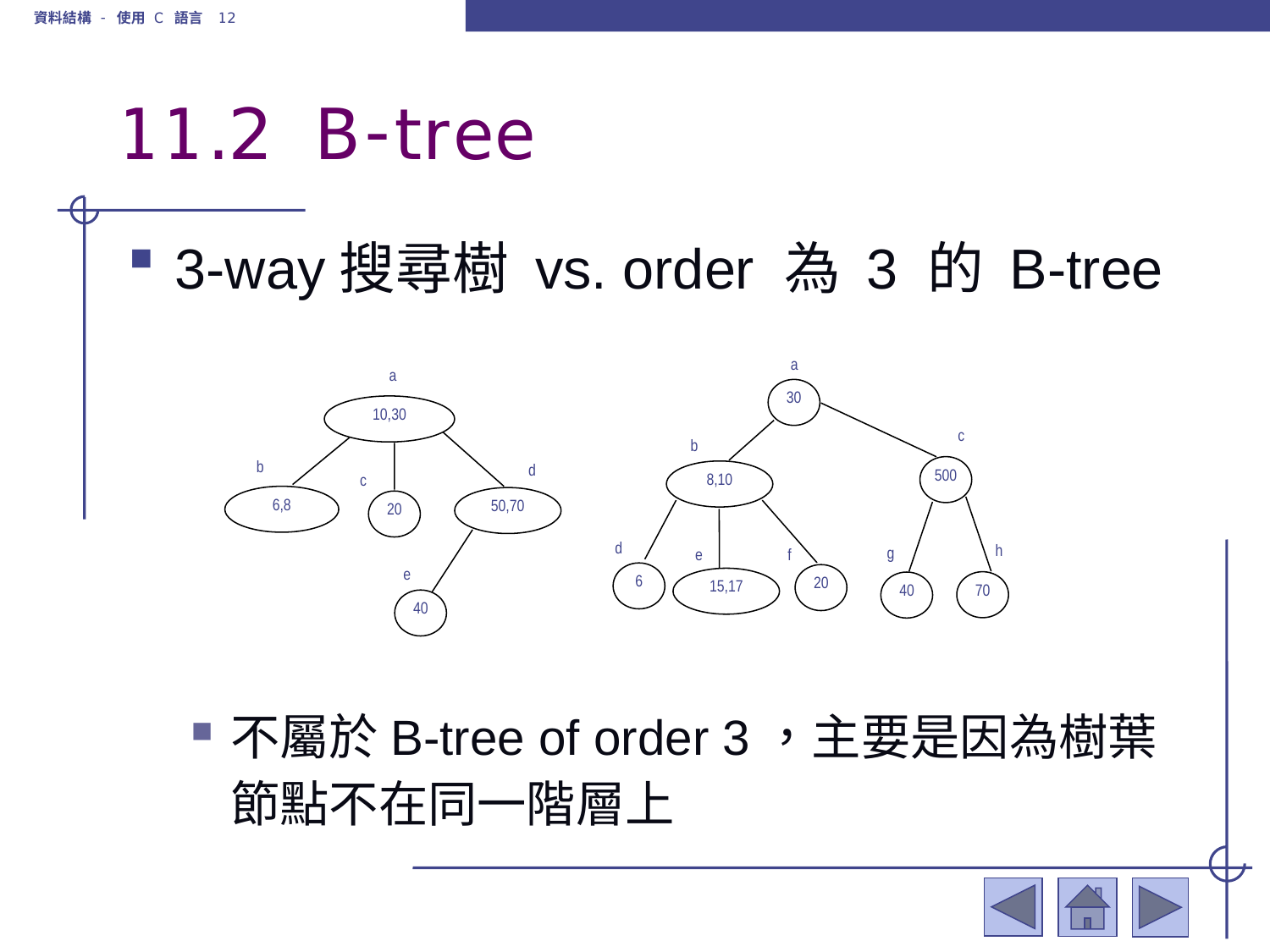

資料結構 - 使用 C 語言   12
# 11.2  B-tree
3-way搜尋樹 vs. order 為 3 的 B-tree

不屬於B-tree of order 3，主要是因為樹葉節點不在同一階層上
a
a
30
10,30

c

b

b
d
500
8,10
c
6,8
50,70
20

d

h
g
e
f
e
6
20
15,17
70
40
40